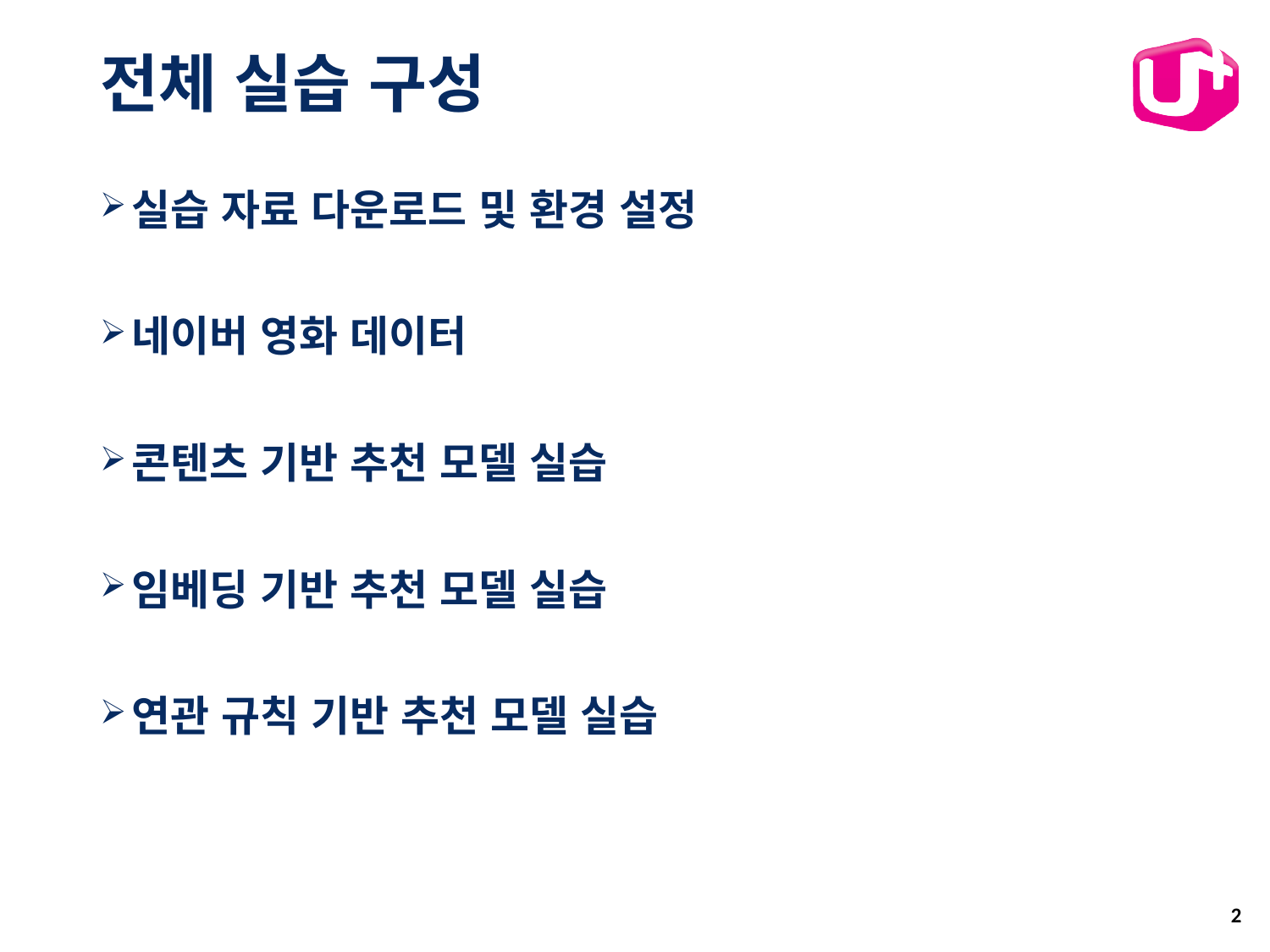

# 전체 실습 구성
실습 자료 다운로드 및 환경 설정

네이버 영화 데이터

콘텐츠 기반 추천 모델 실습

임베딩 기반 추천 모델 실습

연관 규칙 기반 추천 모델 실습
2